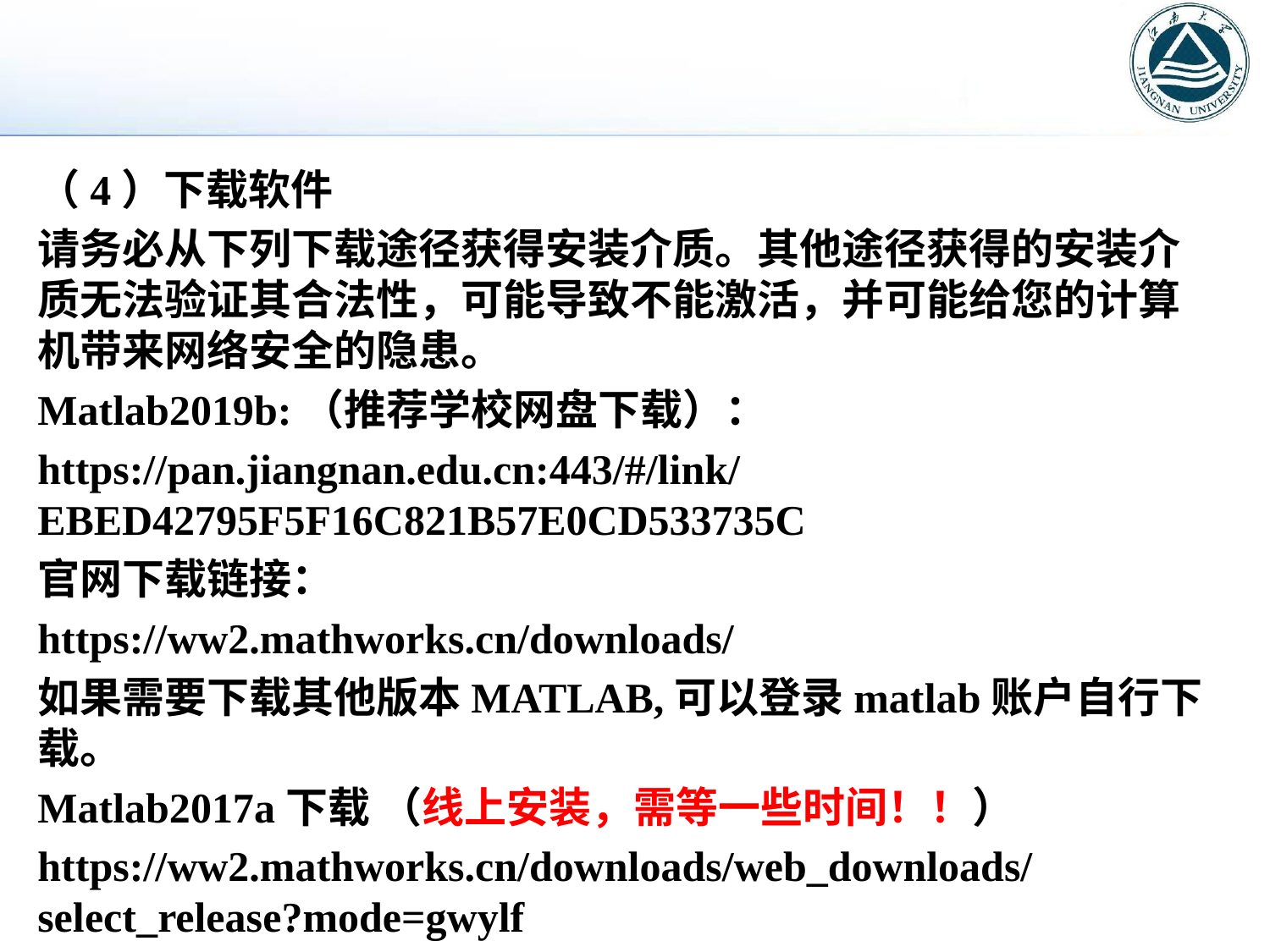

#
（4）下载软件
请务必从下列下载途径获得安装介质。其他途径获得的安装介质无法验证其合法性，可能导致不能激活，并可能给您的计算机带来网络安全的隐患。
Matlab2019b:（推荐学校网盘下载）：
https://pan.jiangnan.edu.cn:443/#/link/EBED42795F5F16C821B57E0CD533735C
官网下载链接：
https://ww2.mathworks.cn/downloads/
如果需要下载其他版本MATLAB,可以登录matlab账户自行下载。
Matlab2017a下载 （线上安装，需等一些时间！！）
https://ww2.mathworks.cn/downloads/web_downloads/select_release?mode=gwylf